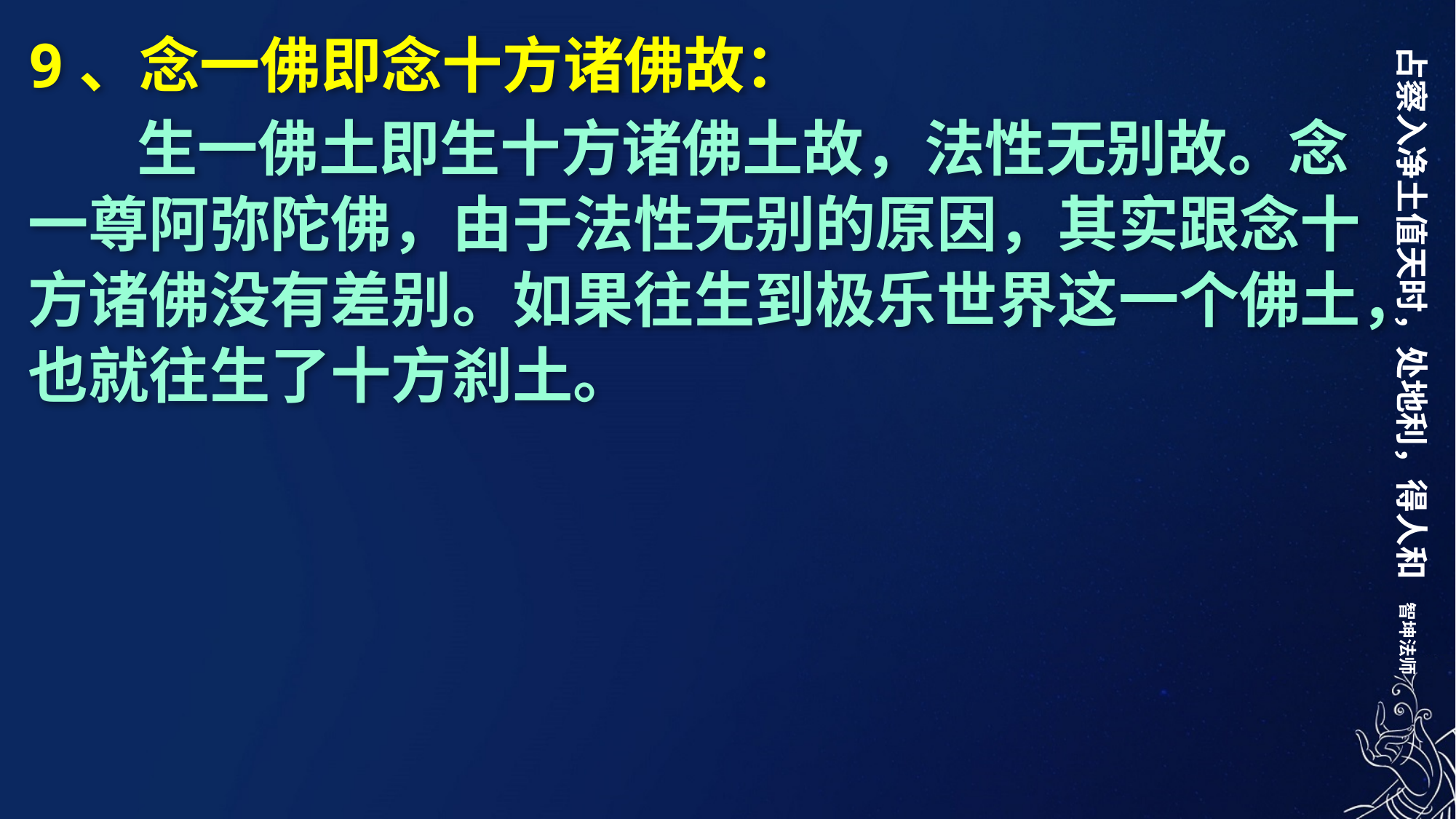

9、念一佛即念十方诸佛故：
	生一佛土即生十方诸佛土故，法性无别故。念一尊阿弥陀佛，由于法性无别的原因，其实跟念十方诸佛没有差别。如果往生到极乐世界这一个佛土，也就往生了十方刹土。